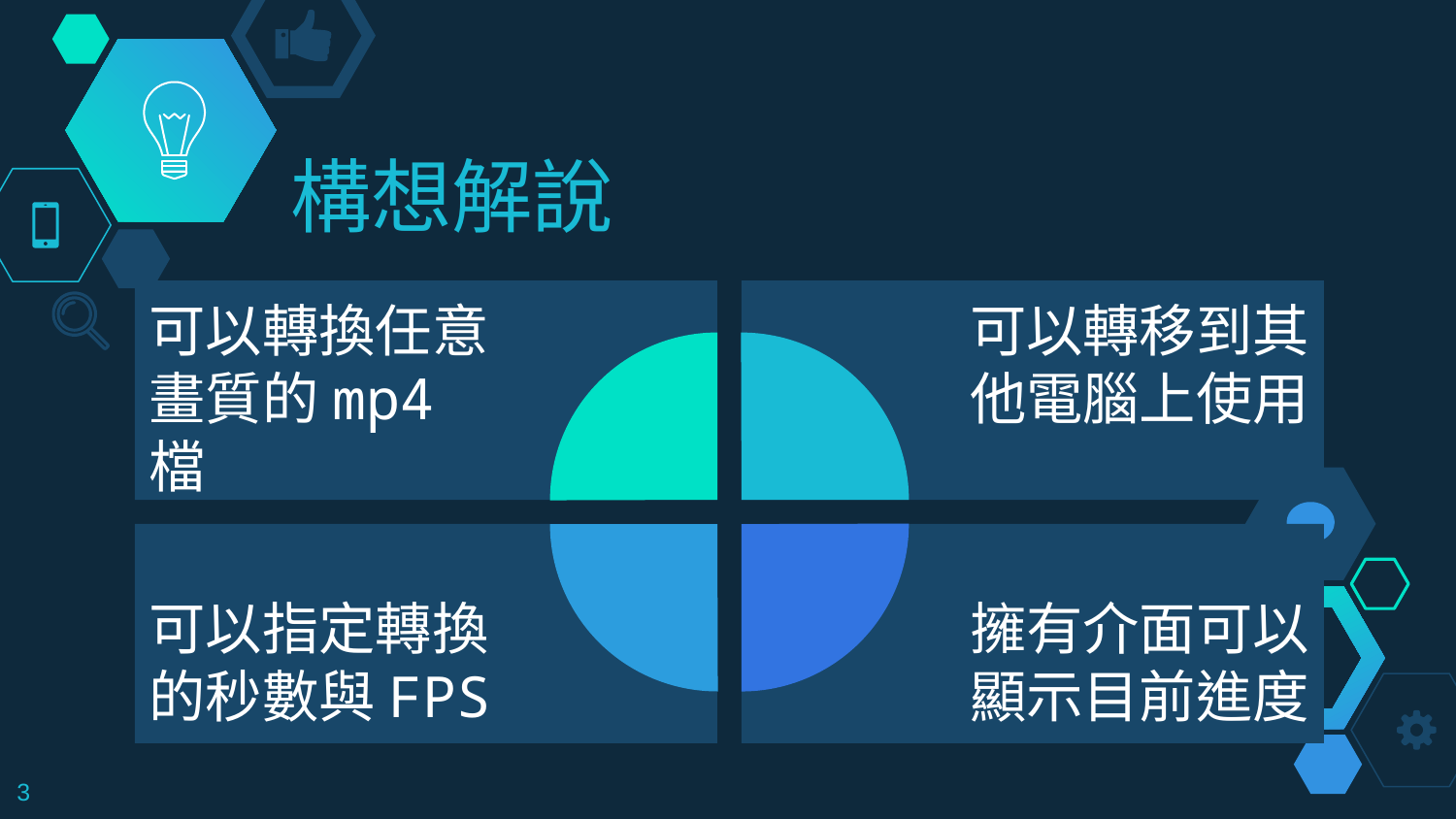

# 構想解說
可以轉換任意畫質的mp4檔
可以轉移到其他電腦上使用

可以指定轉換的秒數與FPS
擁有介面可以顯示目前進度

3